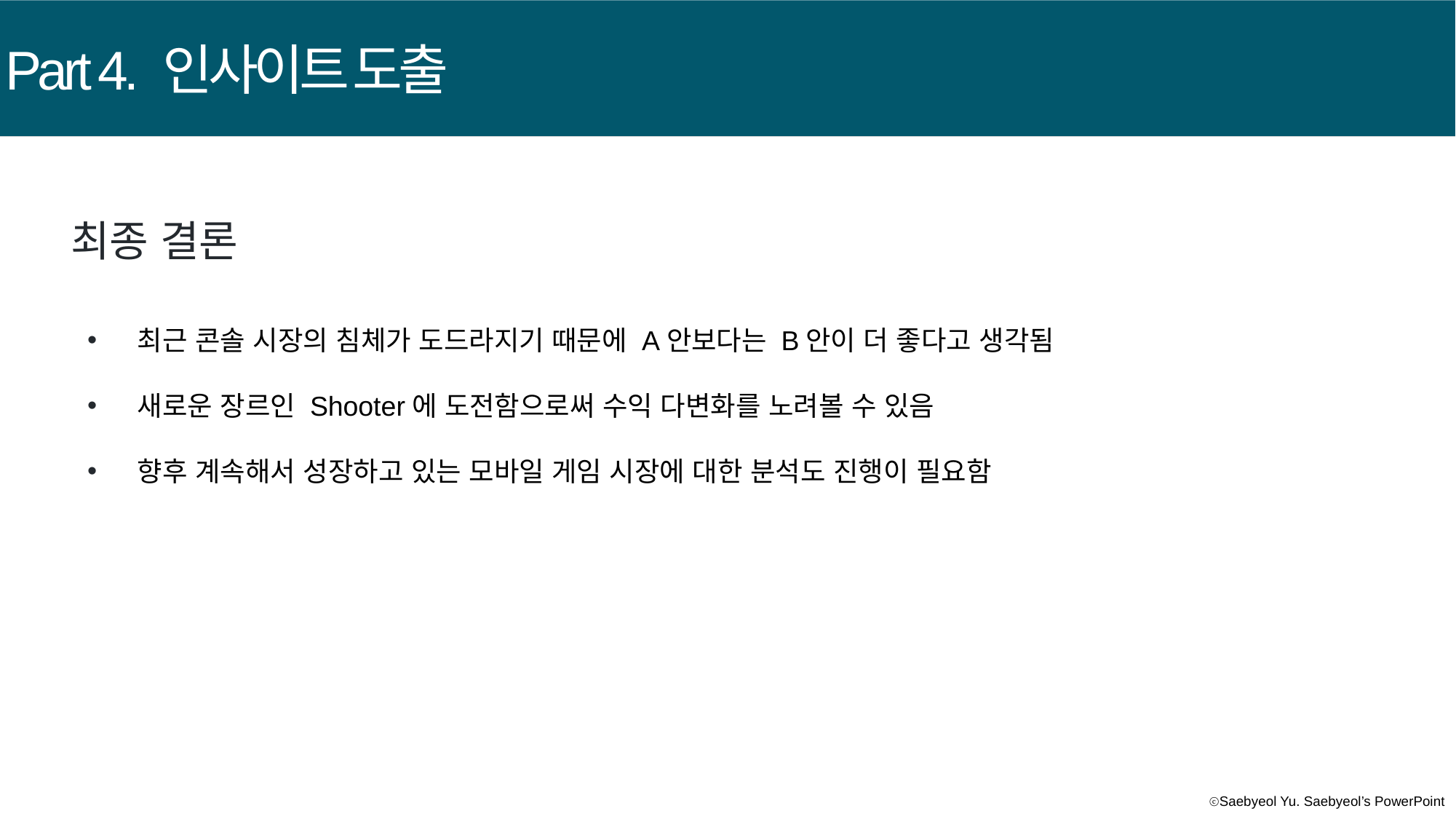

Part 4. 인사이트 도출

최종 결론

최근 콘솔 시장의 침체가 도드라지기 때문에 A안보다는 B안이 더 좋다고 생각됨

새로운 장르인 Shooter에 도전함으로써 수익 다변화를 노려볼 수 있음

향후 계속해서 성장하고 있는 모바일 게임 시장에 대한 분석도 진행이 필요함